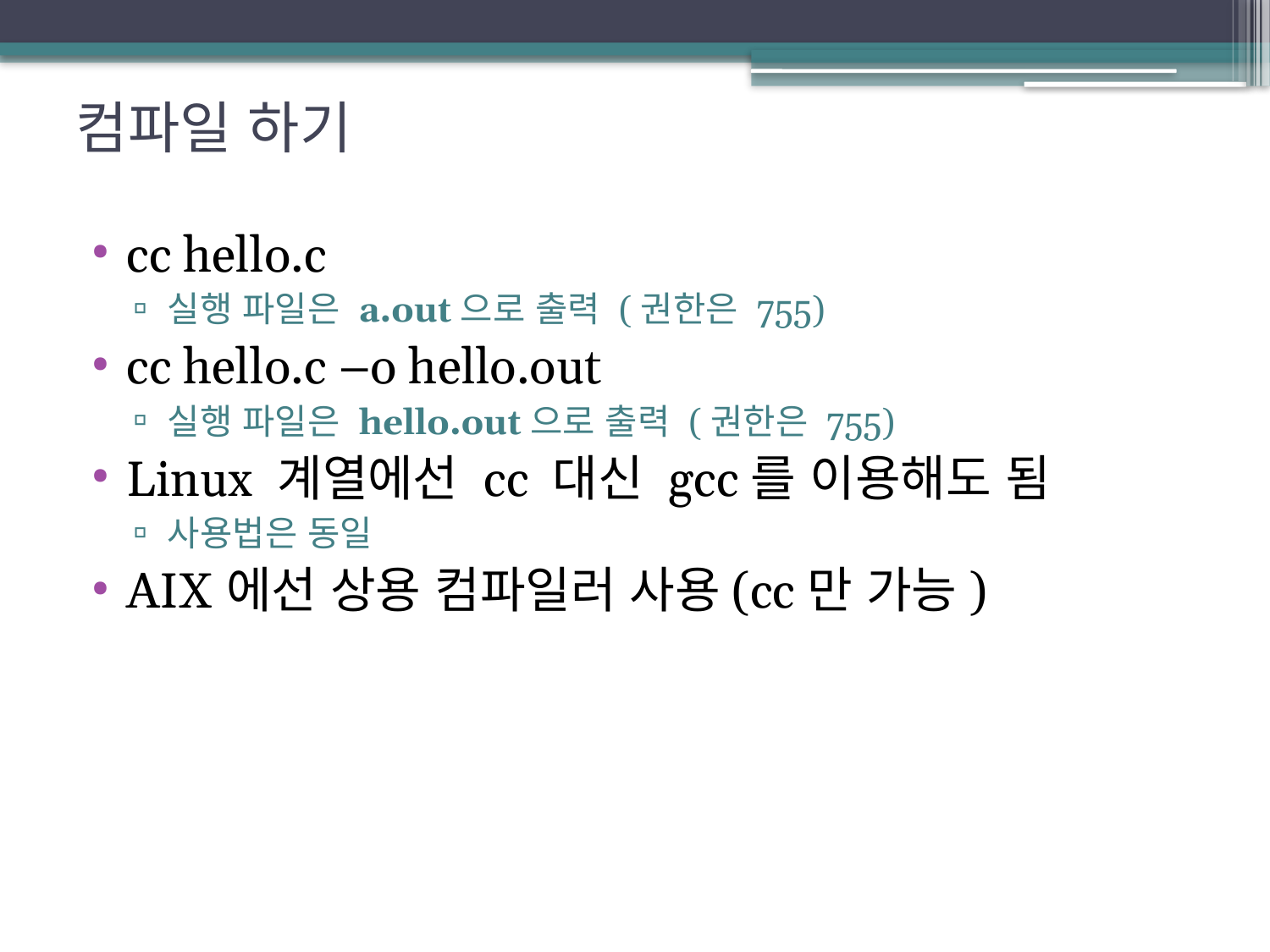

# 컴파일 하기
cc hello.c
실행 파일은 a.out으로 출력 (권한은 755)
cc hello.c –o hello.out
실행 파일은 hello.out으로 출력 (권한은 755)
Linux 계열에선 cc 대신 gcc를 이용해도 됨
사용법은 동일
AIX에선 상용 컴파일러 사용(cc만 가능)